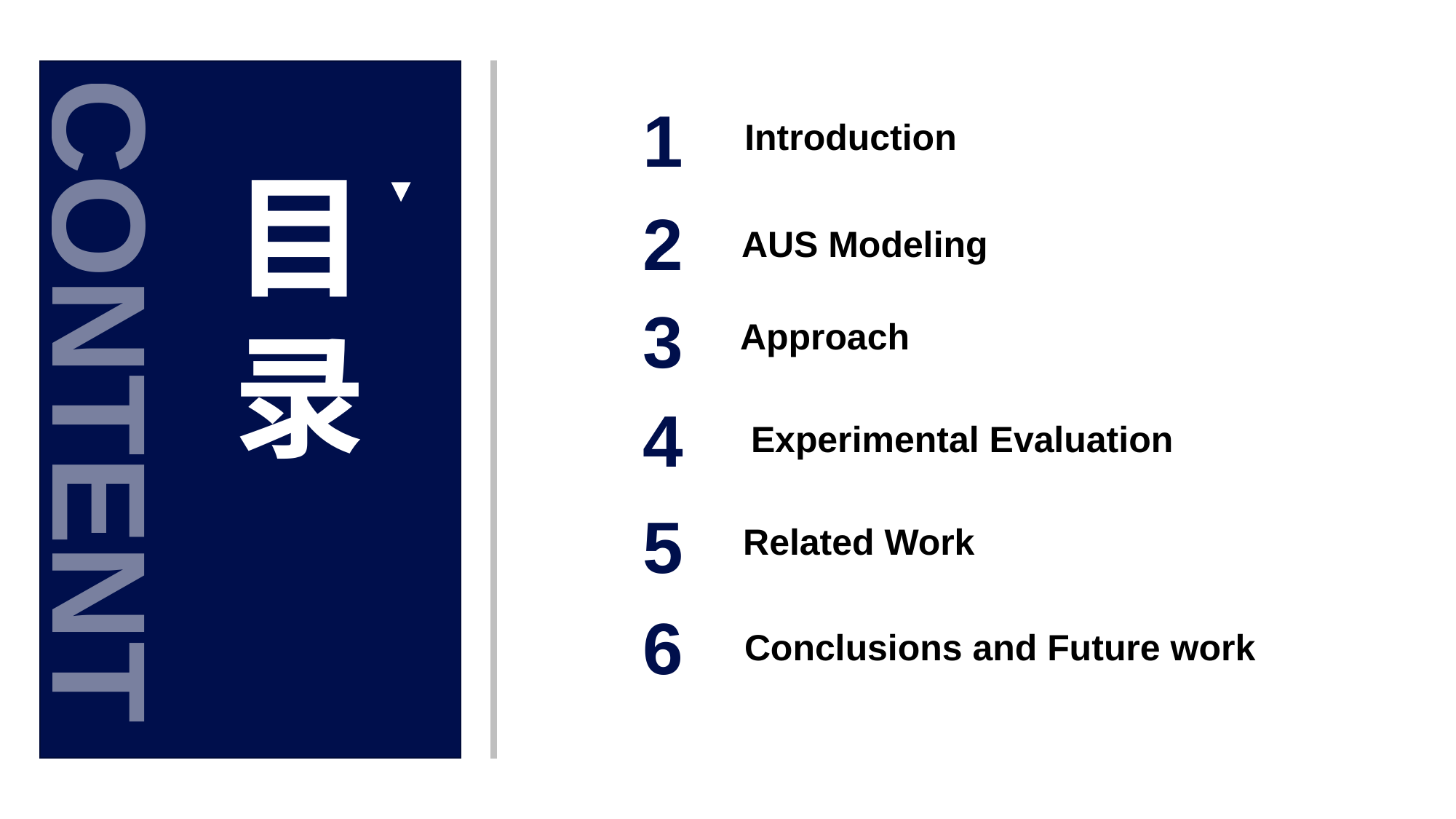

CONTENT
1
Introduction
目录

2
AUS Modeling
3
Approach
4
Experimental Evaluation
5
Related Work
6
Conclusions and Future work